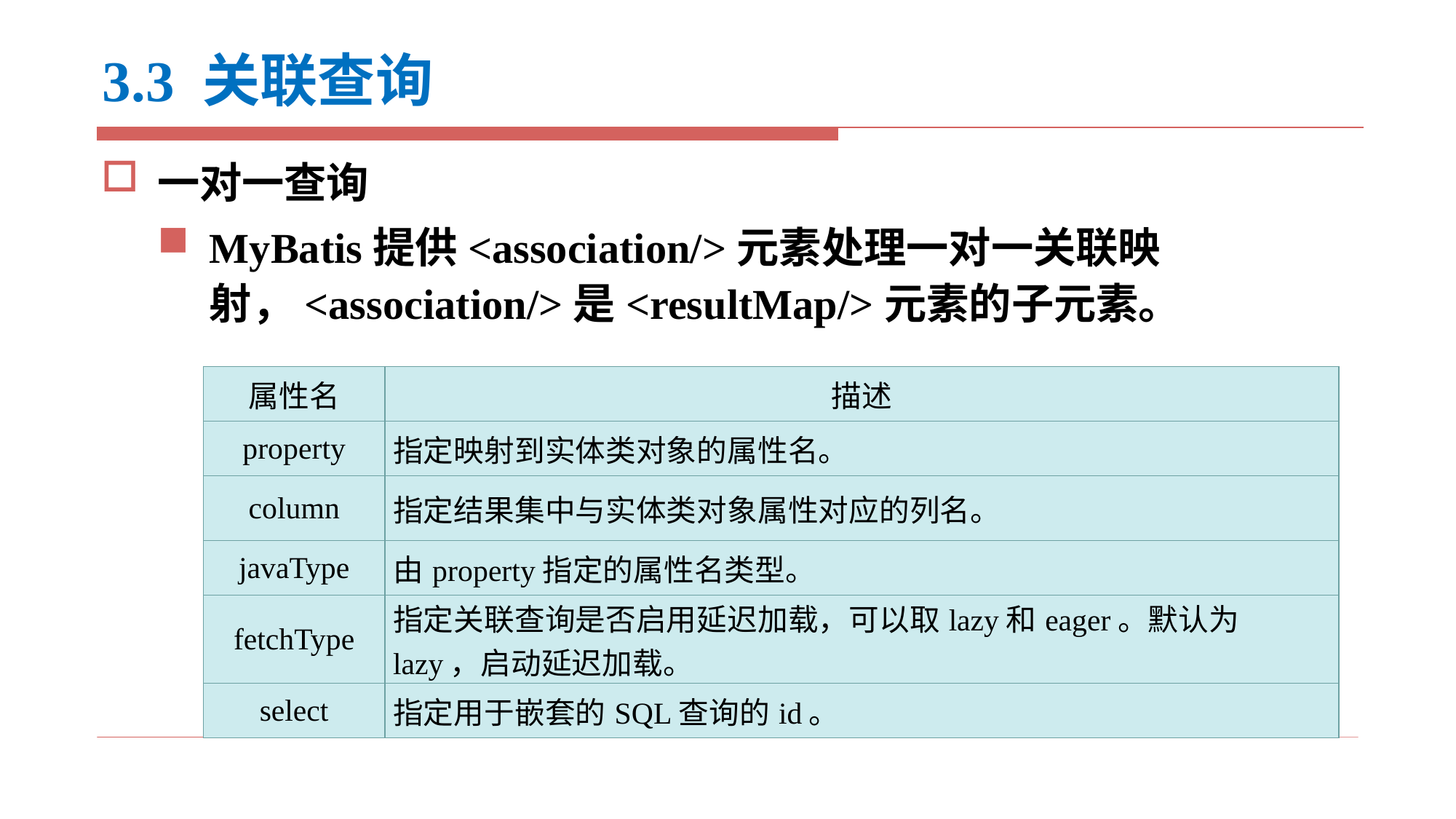

# 3.3 关联查询
一对一查询
MyBatis提供<association/>元素处理一对一关联映射，<association/>是<resultMap/>元素的子元素。
| 属性名 | 描述 |
| --- | --- |
| property | 指定映射到实体类对象的属性名。 |
| column | 指定结果集中与实体类对象属性对应的列名。 |
| javaType | 由property指定的属性名类型。 |
| fetchType | 指定关联查询是否启用延迟加载，可以取lazy和eager。默认为lazy，启动延迟加载。 |
| select | 指定用于嵌套的SQL查询的id。 |
36